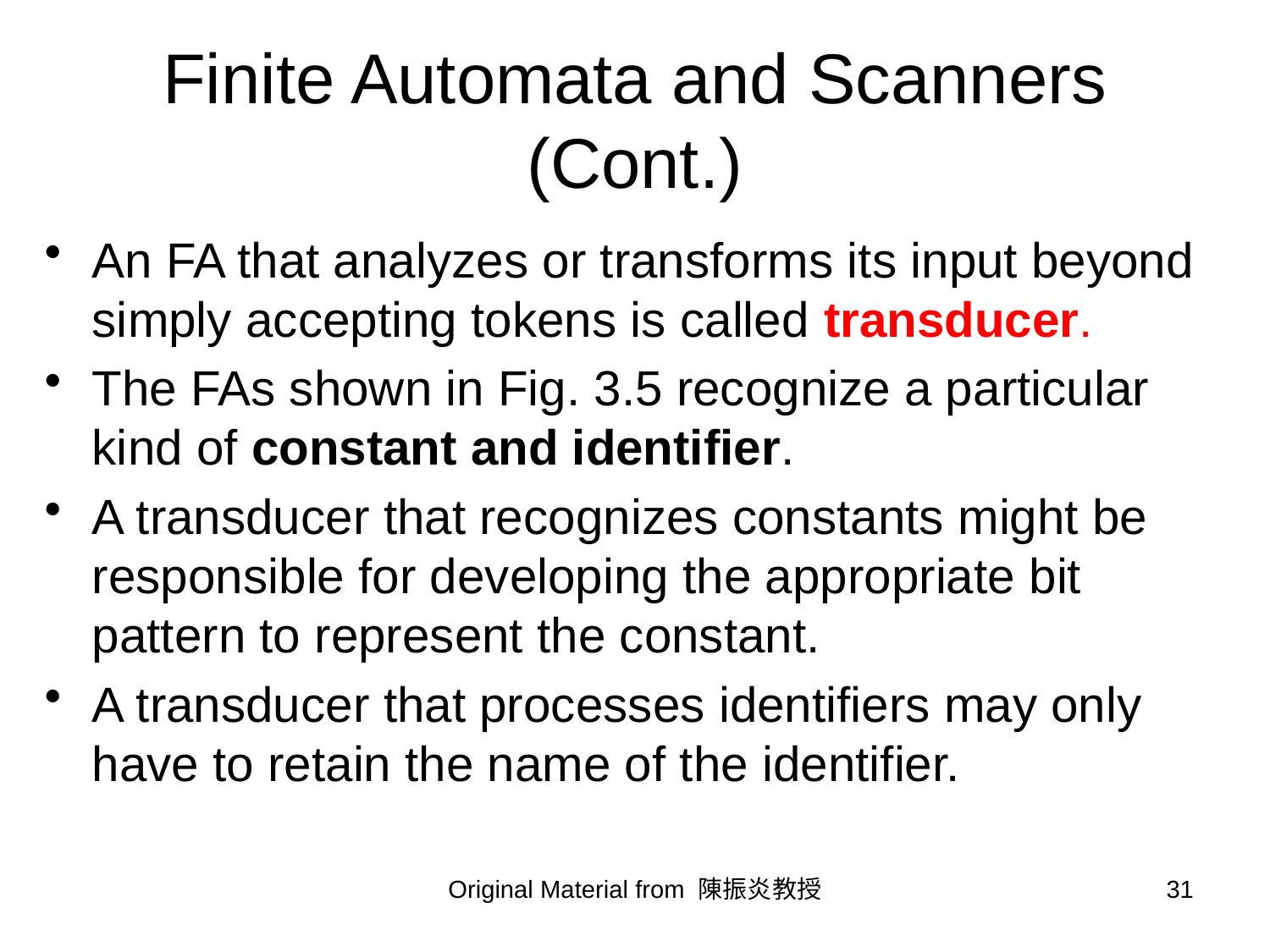

# Finite Automata and Scanners (Cont.)
An FA that analyzes or transforms its input beyond simply accepting tokens is called transducer.
The FAs shown in Fig. 3.5 recognize a particular kind of constant and identifier.
A transducer that recognizes constants might be responsible for developing the appropriate bit pattern to represent the constant.
A transducer that processes identifiers may only have to retain the name of the identifier.
Original Material from 陳振炎教授
31